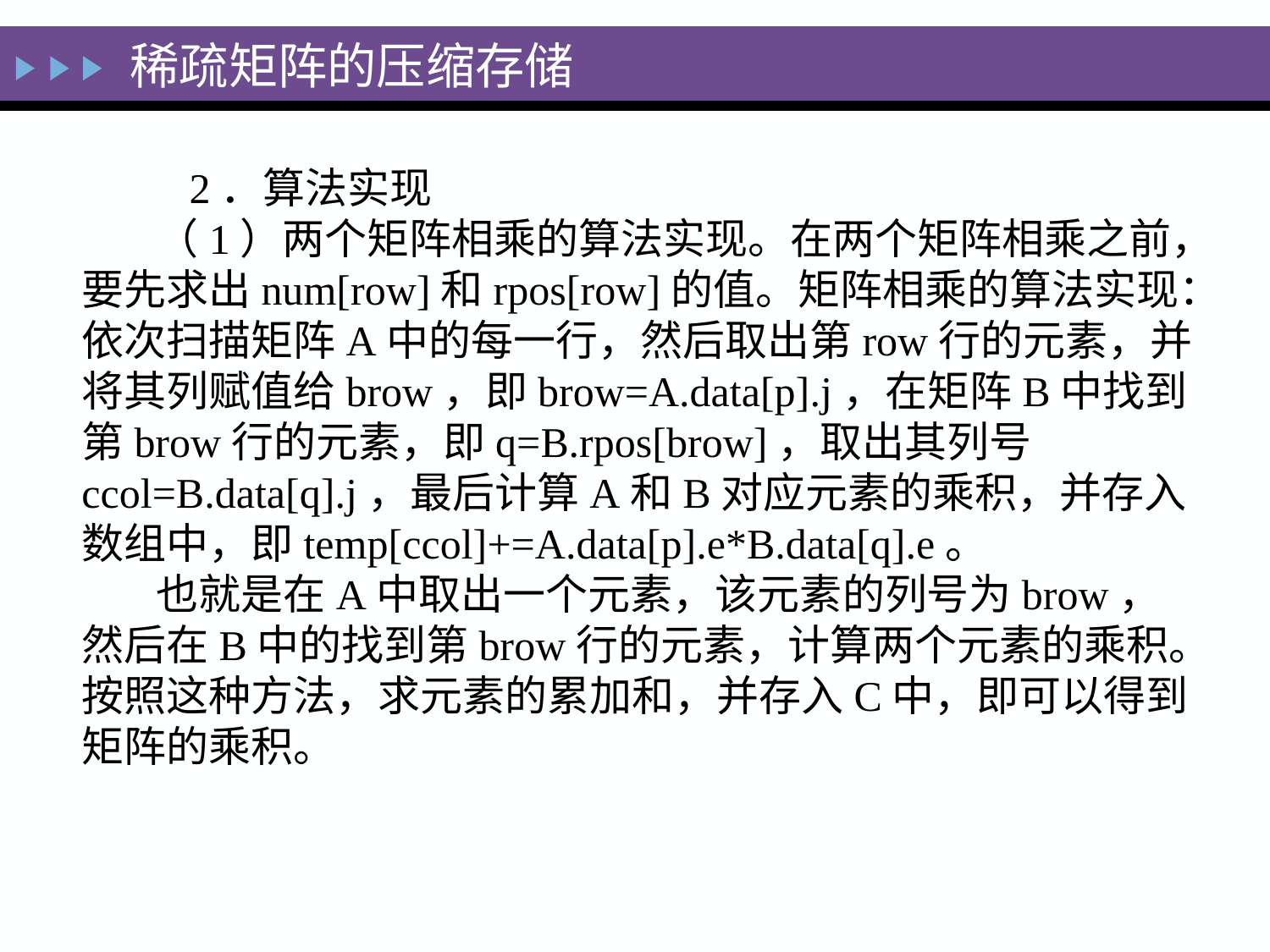

# 稀疏矩阵的压缩存储
          2．算法实现
（1）两个矩阵相乘的算法实现。在两个矩阵相乘之前，要先求出num[row]和rpos[row]的值。矩阵相乘的算法实现：依次扫描矩阵A中的每一行，然后取出第row行的元素，并将其列赋值给brow，即brow=A.data[p].j，在矩阵B中找到第brow行的元素，即q=B.rpos[brow]，取出其列号ccol=B.data[q].j，最后计算A和B对应元素的乘积，并存入数组中，即temp[ccol]+=A.data[p].e*B.data[q].e。
也就是在A中取出一个元素，该元素的列号为brow，然后在B中的找到第brow行的元素，计算两个元素的乘积。按照这种方法，求元素的累加和，并存入C中，即可以得到矩阵的乘积。